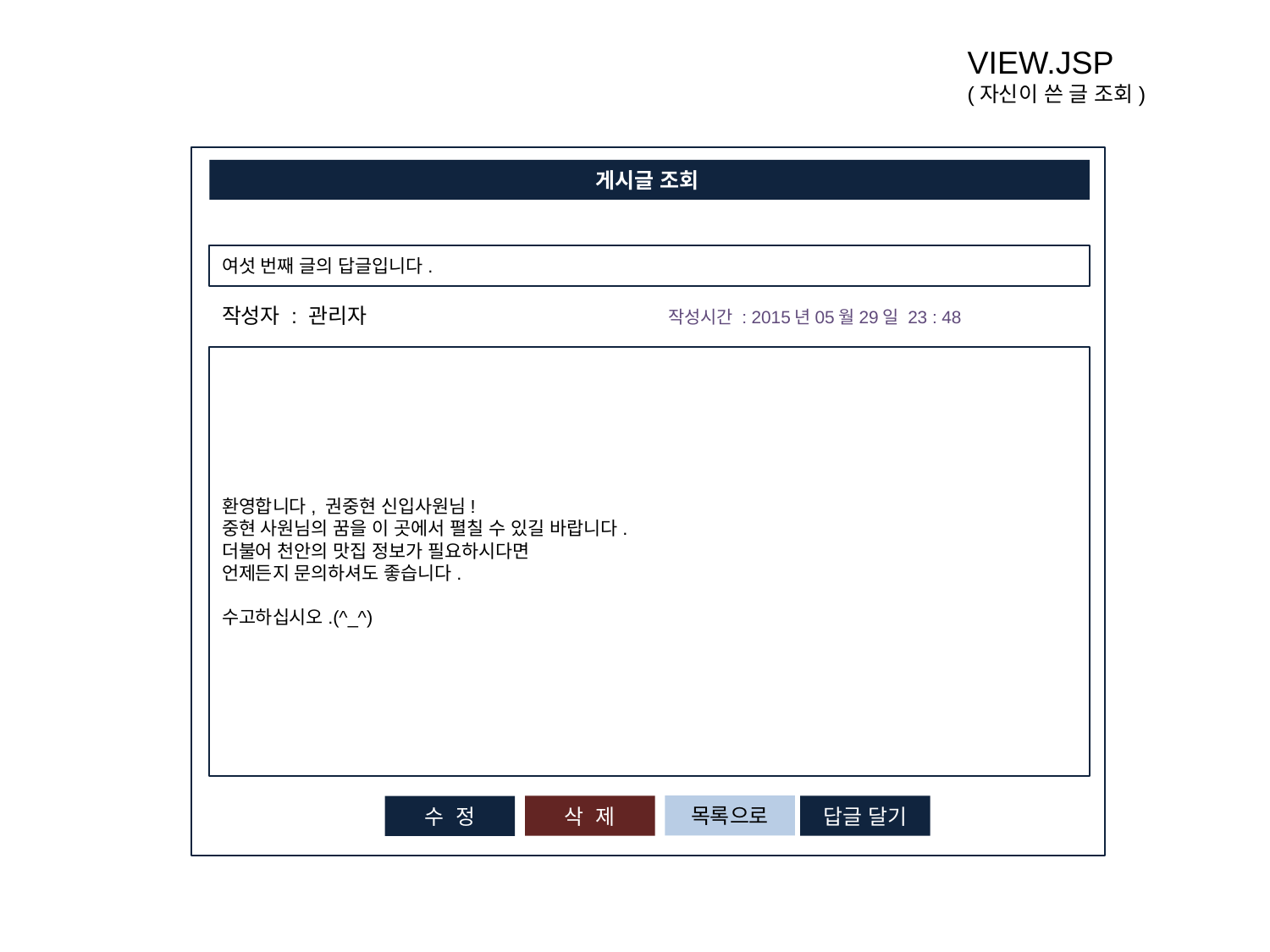

VIEW.JSP
(자신이 쓴 글 조회)

게시글 조회
여섯 번째 글의 답글입니다.
작성자 : 관리자                                                              작성시간 : 2015년05월29일 23 : 48
환영합니다, 권중현 신입사원님!
중현 사원님의 꿈을 이 곳에서 펼칠 수 있길 바랍니다.
더불어 천안의 맛집 정보가 필요하시다면
언제든지 문의하셔도 좋습니다.

수고하십시오.(^_^)
목록으로
삭  제
답글 달기
수  정